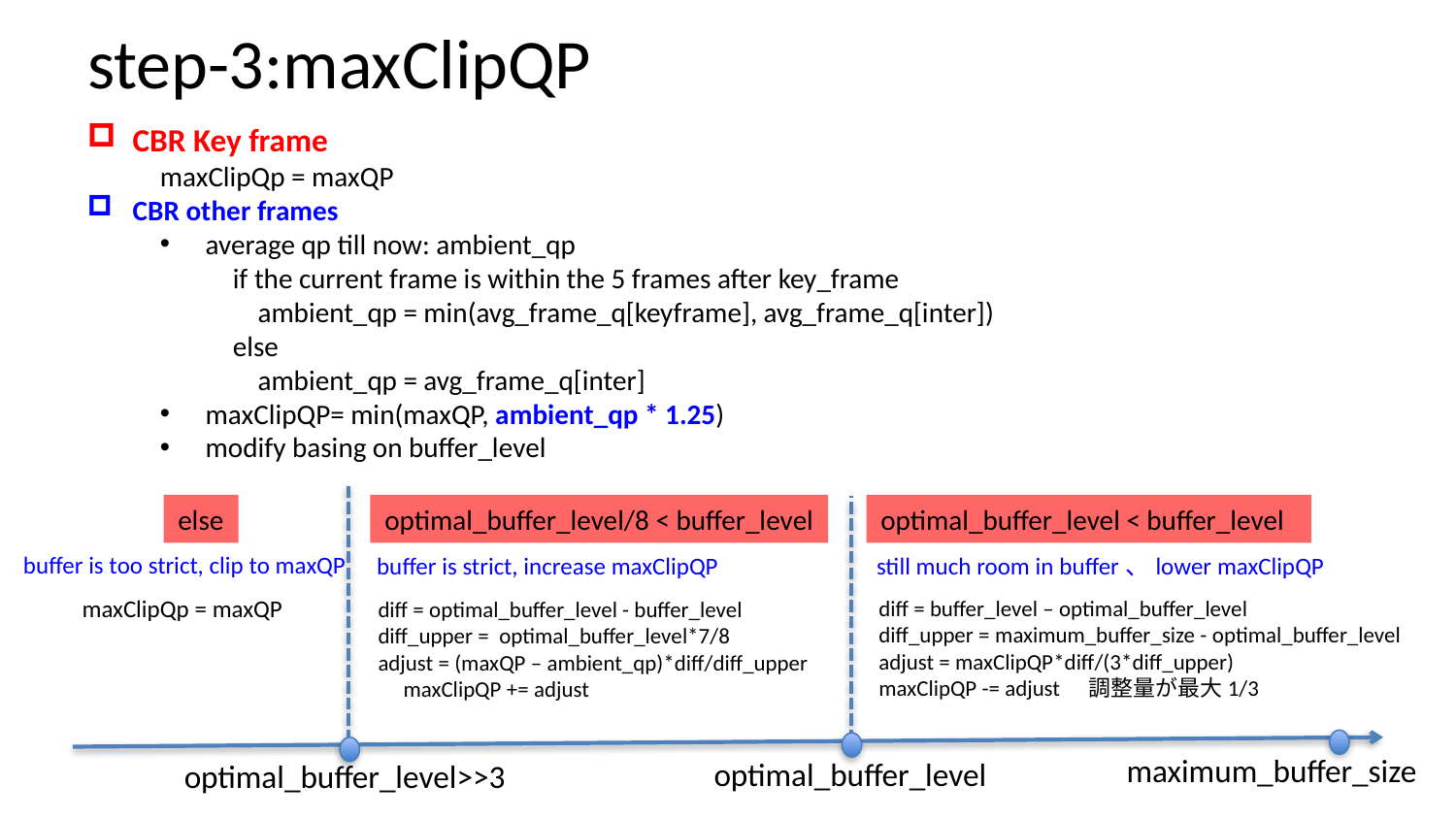

# step-3:maxClipQP
CBR Key frame
maxClipQp = maxQP
CBR other frames
average qp till now: ambient_qp
if the current frame is within the 5 frames after key_frame
    ambient_qp = min(avg_frame_q[keyframe], avg_frame_q[inter])
else
    ambient_qp = avg_frame_q[inter]
maxClipQP= min(maxQP, ambient_qp * 1.25)
modify basing on buffer_level
else
optimal_buffer_level/8 < buffer_level
optimal_buffer_level < buffer_level
buffer is too strict, clip to maxQP
buffer is strict, increase maxClipQP
still much room in buffer、lower maxClipQP
maxClipQp = maxQP
 diff = buffer_level – optimal_buffer_level
 diff_upper = maximum_buffer_size - optimal_buffer_level
 adjust = maxClipQP*diff/(3*diff_upper)
 maxClipQP -= adjust　調整量が最大1/3
diff = optimal_buffer_level - buffer_level
diff_upper =  optimal_buffer_level*7/8
adjust = (maxQP – ambient_qp)*diff/diff_upper         maxClipQP += adjust

maximum_buffer_size
optimal_buffer_level
optimal_buffer_level>>3